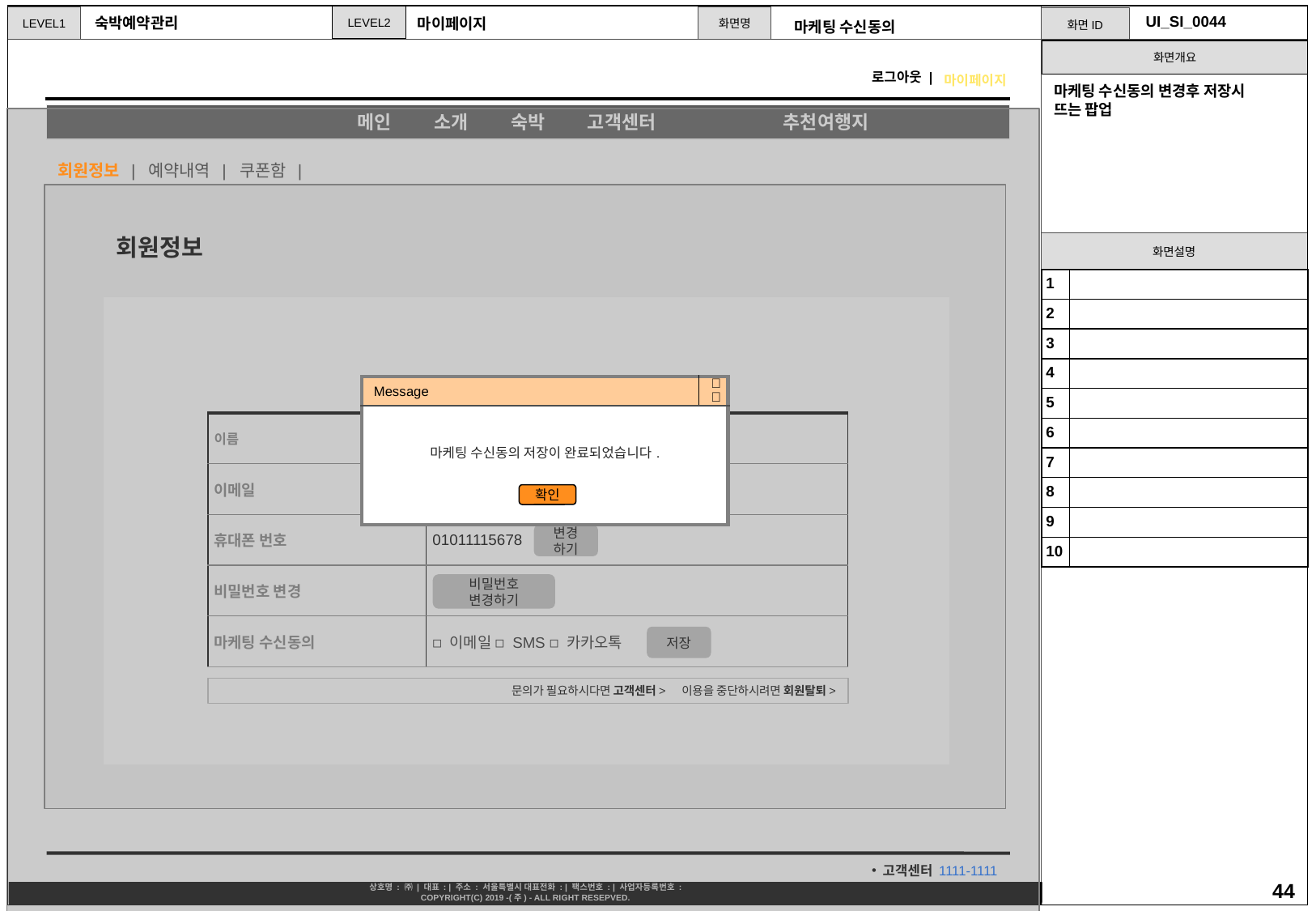

UI_SI_0044
숙박예약관리
마이페이지
마케팅 수신동의
마이페이지
마케팅 수신동의 변경후 저장시
뜨는 팝업

 회원정보  |  예약내역  |  쿠폰함  |

회원정보
| 1 |  |
| --- | --- |
| 2 |  |
| 3 |  |
| 4 |  |
| 5 |  |
| 6 |  |
| 7 |  |
| 8 |  |
| 9 |  |
| 10 |  |

| Message | 🗷 |
| --- | --- |
| 마케팅 수신동의 저장이 완료되었습니다. |  |
| 이름 | 홍길동 |
| --- | --- |
| 이메일 | hong@naver.com |
| 휴대폰 번호 | 01011115678 |
| 비밀번호 변경 |  |
| 마케팅 수신동의 | ◻ 이메일 ◻ SMS ◻ 카카오톡 |
확인
변경하기
비밀번호 변경하기
저장
문의가 필요하시다면 고객센터>    이용을 중단하시려면 회원탈퇴>
44